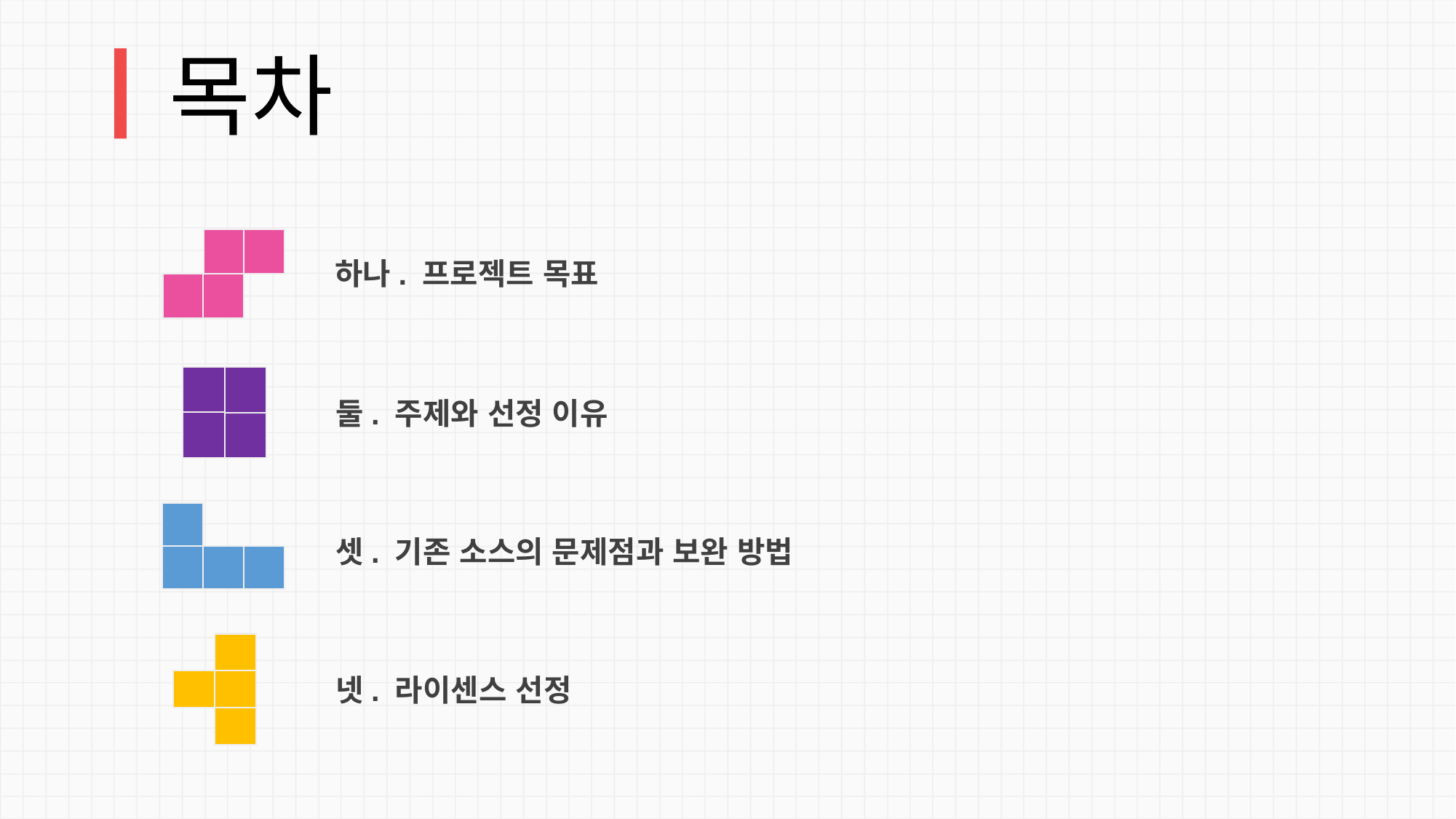

# 목차

하나. 프로젝트 목표

둘. 주제와 선정 이유

셋. 기존 소스의 문제점과 보완 방법

넷. 라이센스 선정